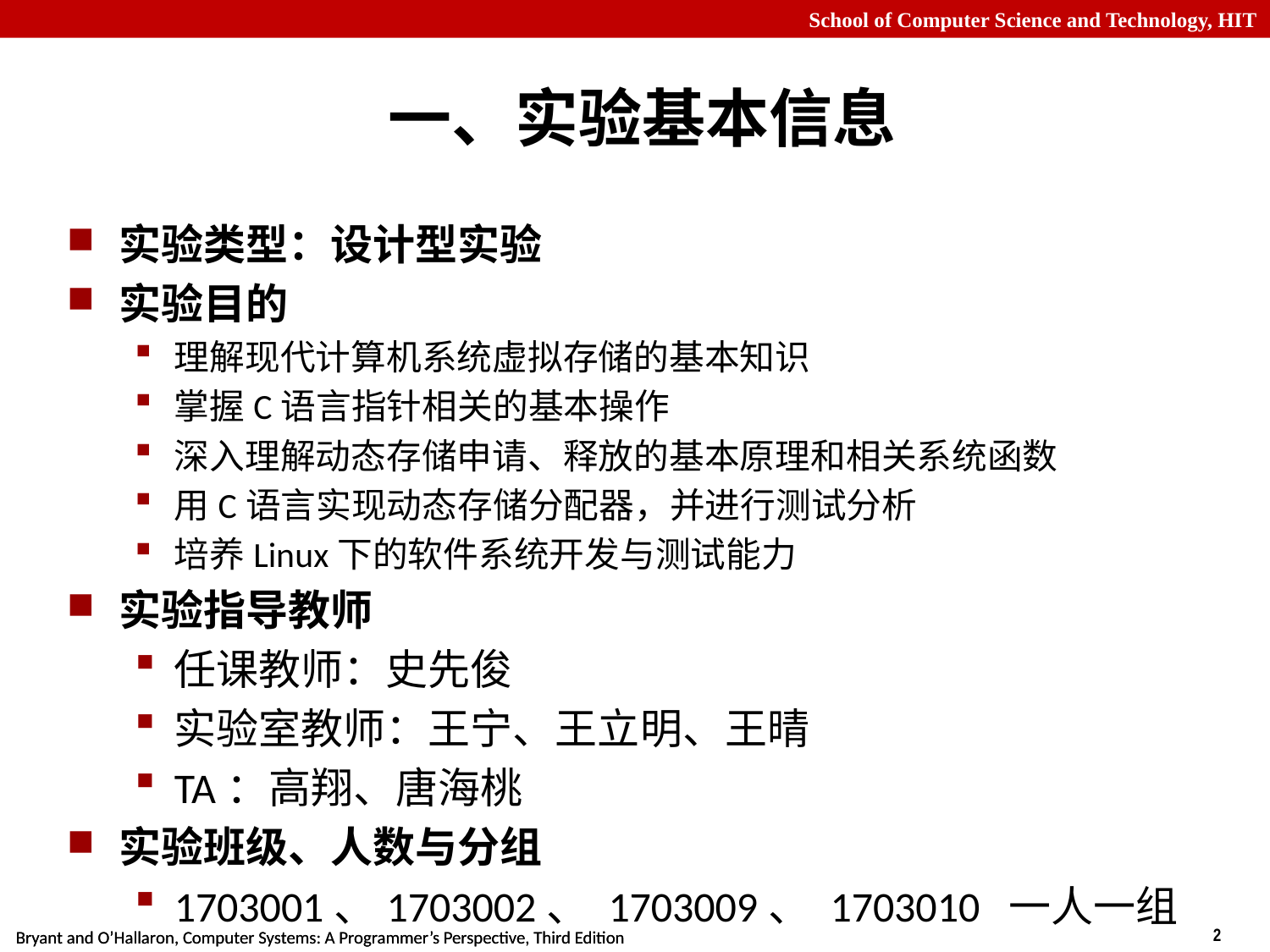

# 一、实验基本信息
实验类型：设计型实验
实验目的
理解现代计算机系统虚拟存储的基本知识
掌握C语言指针相关的基本操作
深入理解动态存储申请、释放的基本原理和相关系统函数
用C语言实现动态存储分配器，并进行测试分析
培养Linux下的软件系统开发与测试能力
实验指导教师
任课教师：史先俊
实验室教师：王宁、王立明、王晴
TA：高翔、唐海桃
实验班级、人数与分组
1703001、1703002、 1703009、 1703010  一人一组